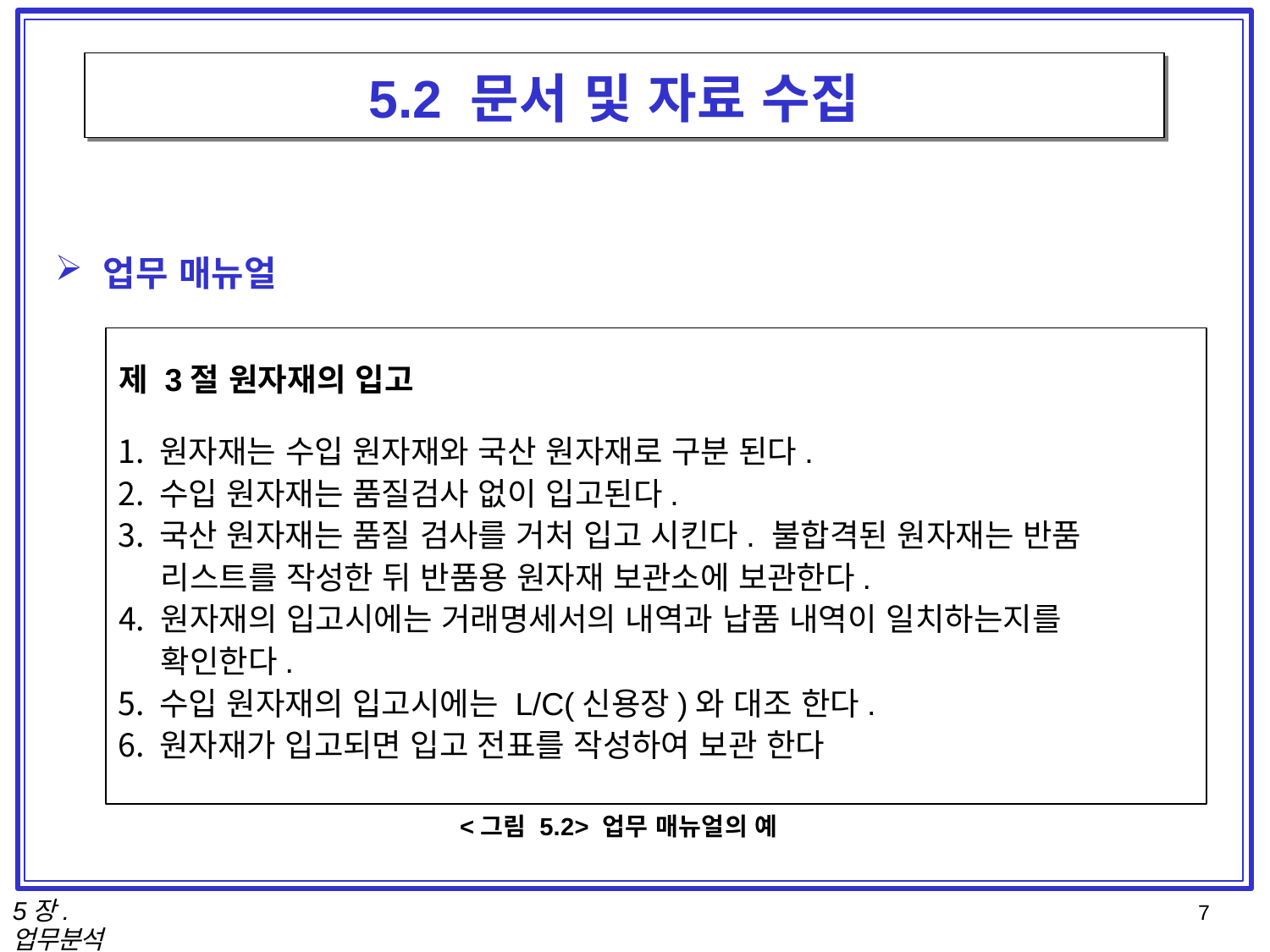

# 5.2 문서 및 자료 수집
업무 매뉴얼

제 3절 원자재의 입고

원자재는 수입 원자재와 국산 원자재로 구분 된다.
수입 원자재는 품질검사 없이 입고된다.
국산 원자재는 품질 검사를 거처 입고 시킨다. 불합격된 원자재는 반품
리스트를 작성한 뒤 반품용 원자재 보관소에 보관한다.
원자재의 입고시에는 거래명세서의 내역과 납품 내역이 일치하는지를  확인한다.
수입 원자재의 입고시에는 L/C(신용장)와 대조 한다.
원자재가 입고되면 입고 전표를 작성하여 보관 한다

<그림 5.2> 업무 매뉴얼의 예

5장. 업무분석
7